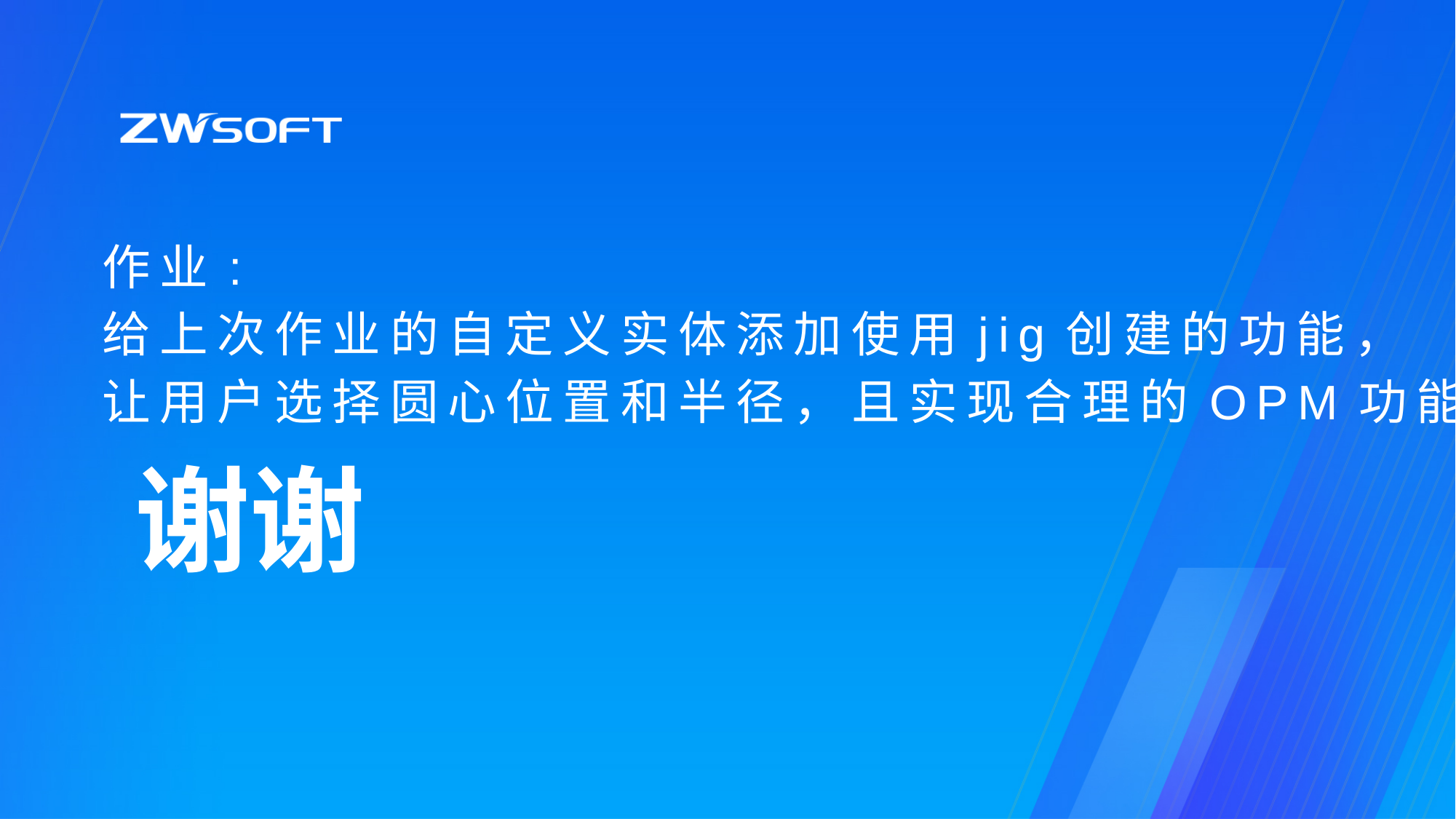

作业:
给上次作业的自定义实体添加使用jig创建的功能，
让用户选择圆心位置和半径，且实现合理的OPM功能
谢谢